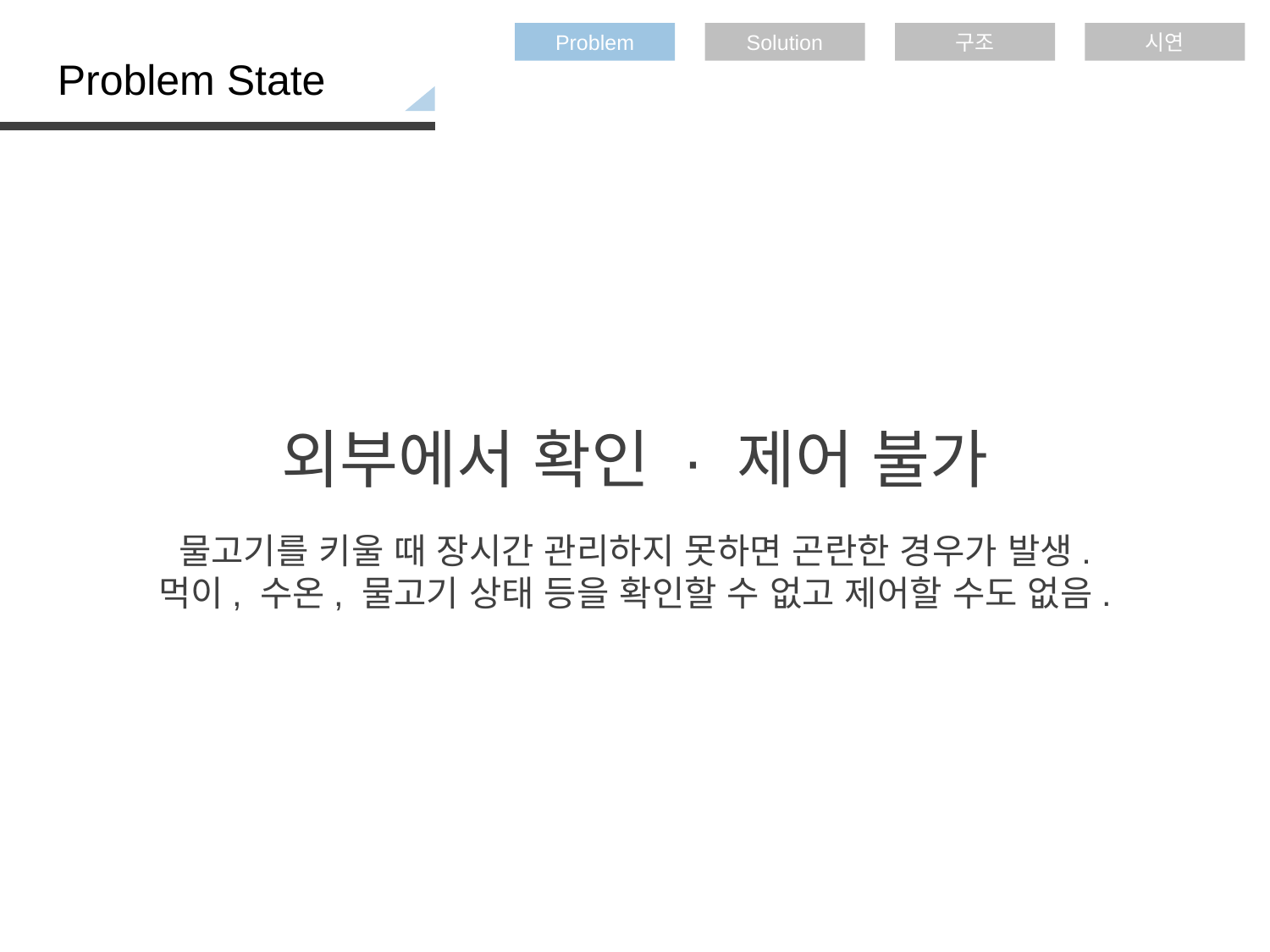

Problem
구조
시연
Solution
Problem State

외부에서 확인 · 제어 불가

물고기를 키울 때 장시간 관리하지 못하면 곤란한 경우가 발생.
먹이, 수온, 물고기 상태 등을 확인할 수 없고 제어할 수도 없음.